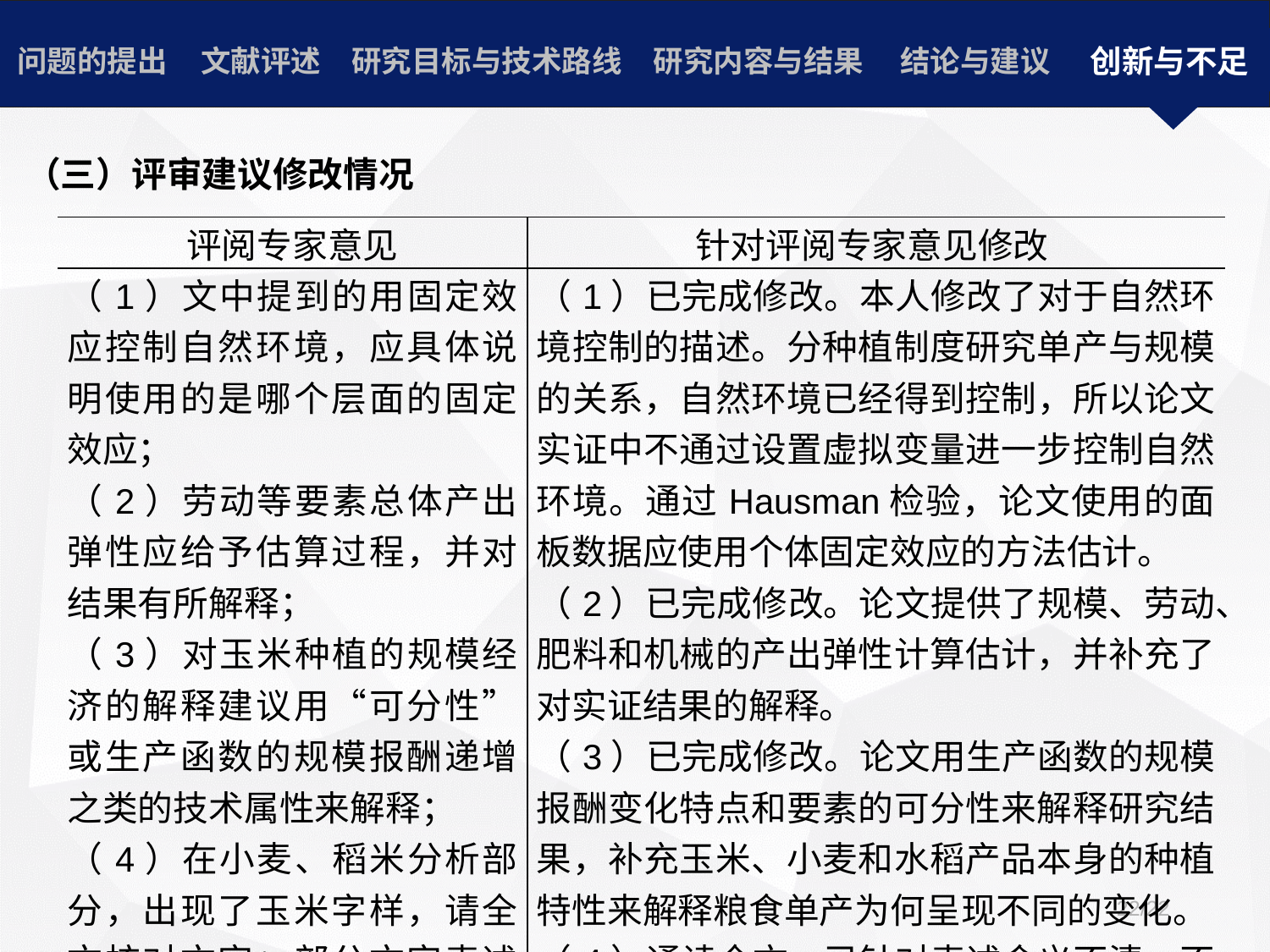

| 问题的提出 | 文献评述 | 研究目标与技术路线 | 研究内容与结果 | 结论与建议 | 创新与不足 |
| --- | --- | --- | --- | --- | --- |

（三）评审建议修改情况
| 评阅专家意见 | 针对评阅专家意见修改 |
| --- | --- |
| （1）文中提到的用固定效应控制自然环境，应具体说明使用的是哪个层面的固定效应； （2）劳动等要素总体产出弹性应给予估算过程，并对结果有所解释； （3）对玉米种植的规模经济的解释建议用“可分性”或生产函数的规模报酬递增之类的技术属性来解释； （4）在小麦、稻米分析部分，出现了玉米字样，请全文核对文字；部分文字表述含义含糊、不准确，请修改。 | （1）已完成修改。本人修改了对于自然环境控制的描述。分种植制度研究单产与规模的关系，自然环境已经得到控制，所以论文实证中不通过设置虚拟变量进一步控制自然环境。通过Hausman检验，论文使用的面板数据应使用个体固定效应的方法估计。 （2）已完成修改。论文提供了规模、劳动、肥料和机械的产出弹性计算估计，并补充了对实证结果的解释。 （3）已完成修改。论文用生产函数的规模报酬变化特点和要素的可分性来解释研究结果，补充玉米、小麦和水稻产品本身的种植特性来解释粮食单产为何呈现不同的变化。 （4）通读全文，已针对表述含义不清、不准确的文字及语句予以修改。 |
22/22